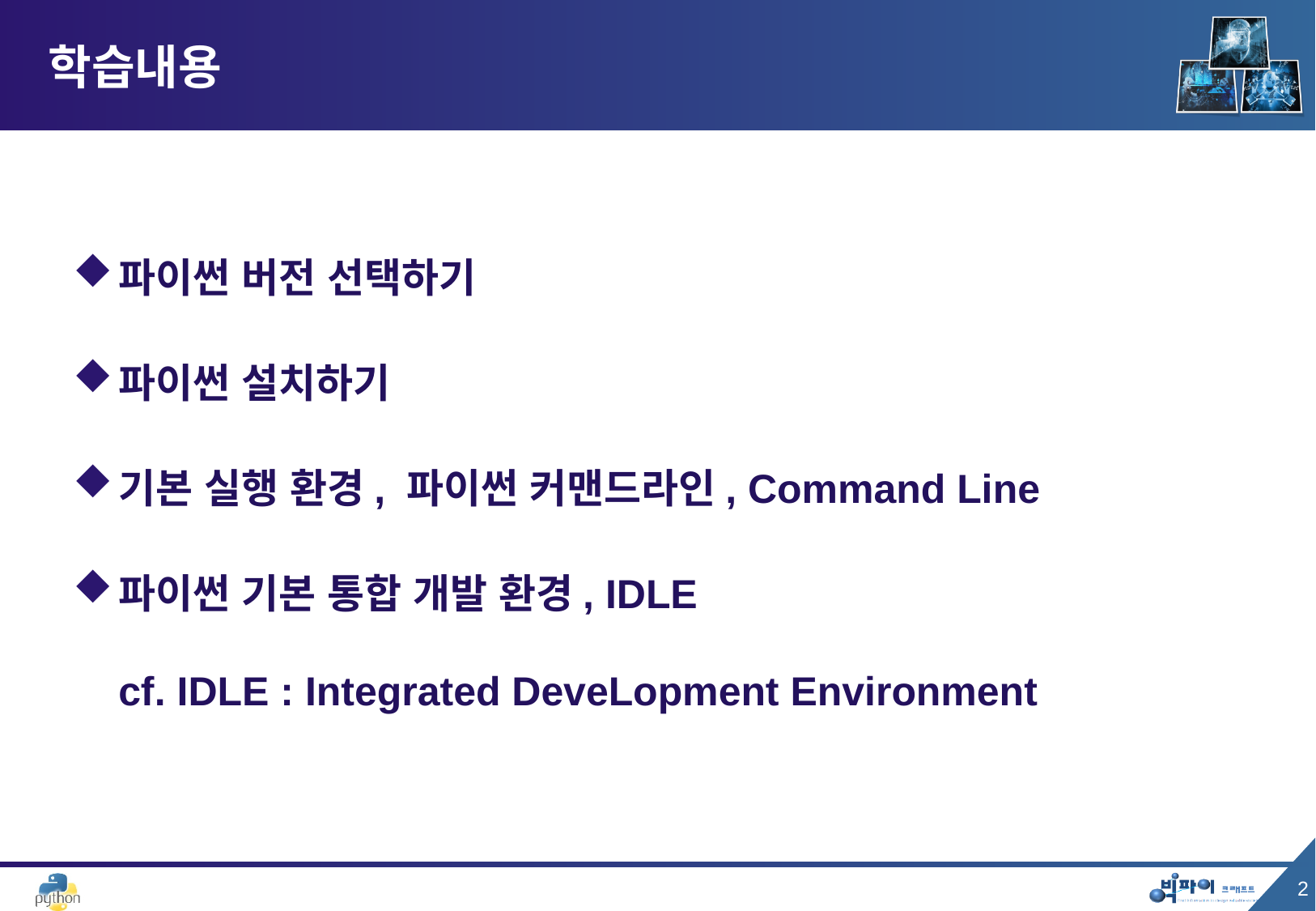

# 학습내용
파이썬 버전 선택하기
파이썬 설치하기
기본 실행 환경, 파이썬 커맨드라인, Command Line
파이썬 기본 통합 개발 환경, IDLE
cf. IDLE : Integrated DeveLopment Environment